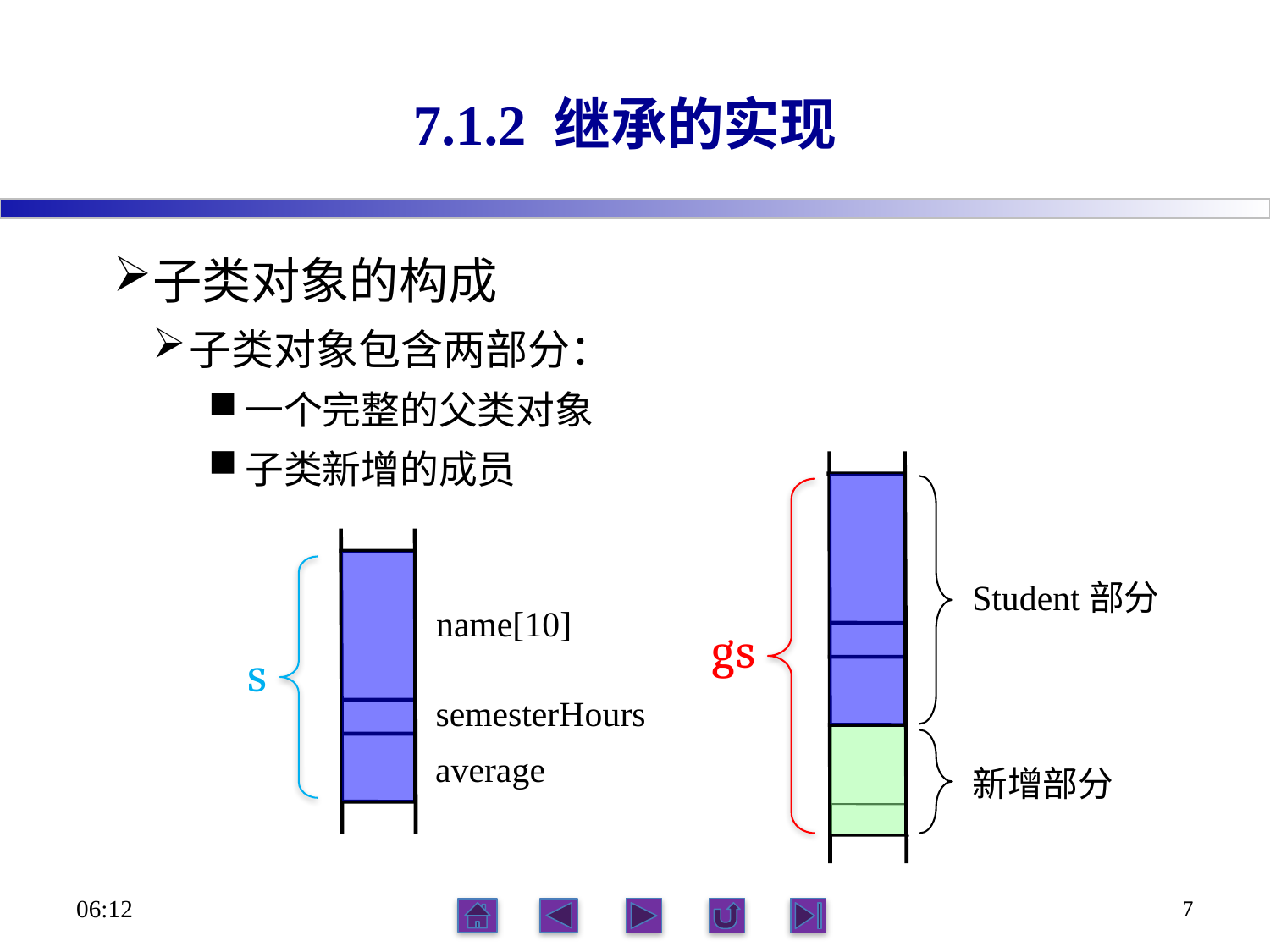

# 7.1.2 继承的实现
子类对象的构成
子类对象包含两部分：
一个完整的父类对象
子类新增的成员

Student部分

新增部分

name[10]

average

semesterHours

gs
s
06:12
7